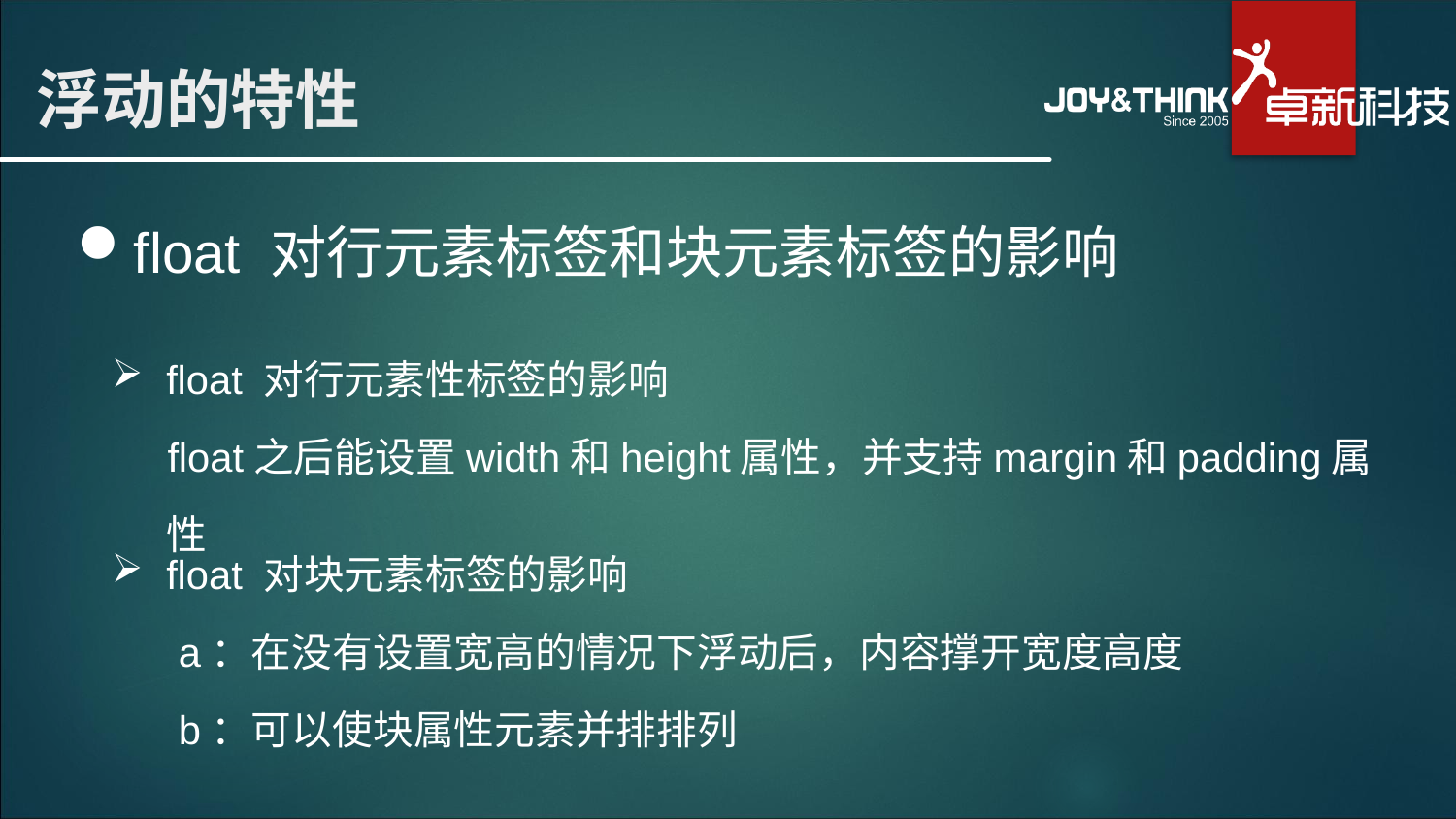

# 浮动的特性
float 对行元素标签和块元素标签的影响
float 对行元素性标签的影响
     float之后能设置width和height属性，并支持margin和padding属性
float 对块元素标签的影响
      a：在没有设置宽高的情况下浮动后，内容撑开宽度高度
      b：可以使块属性元素并排排列